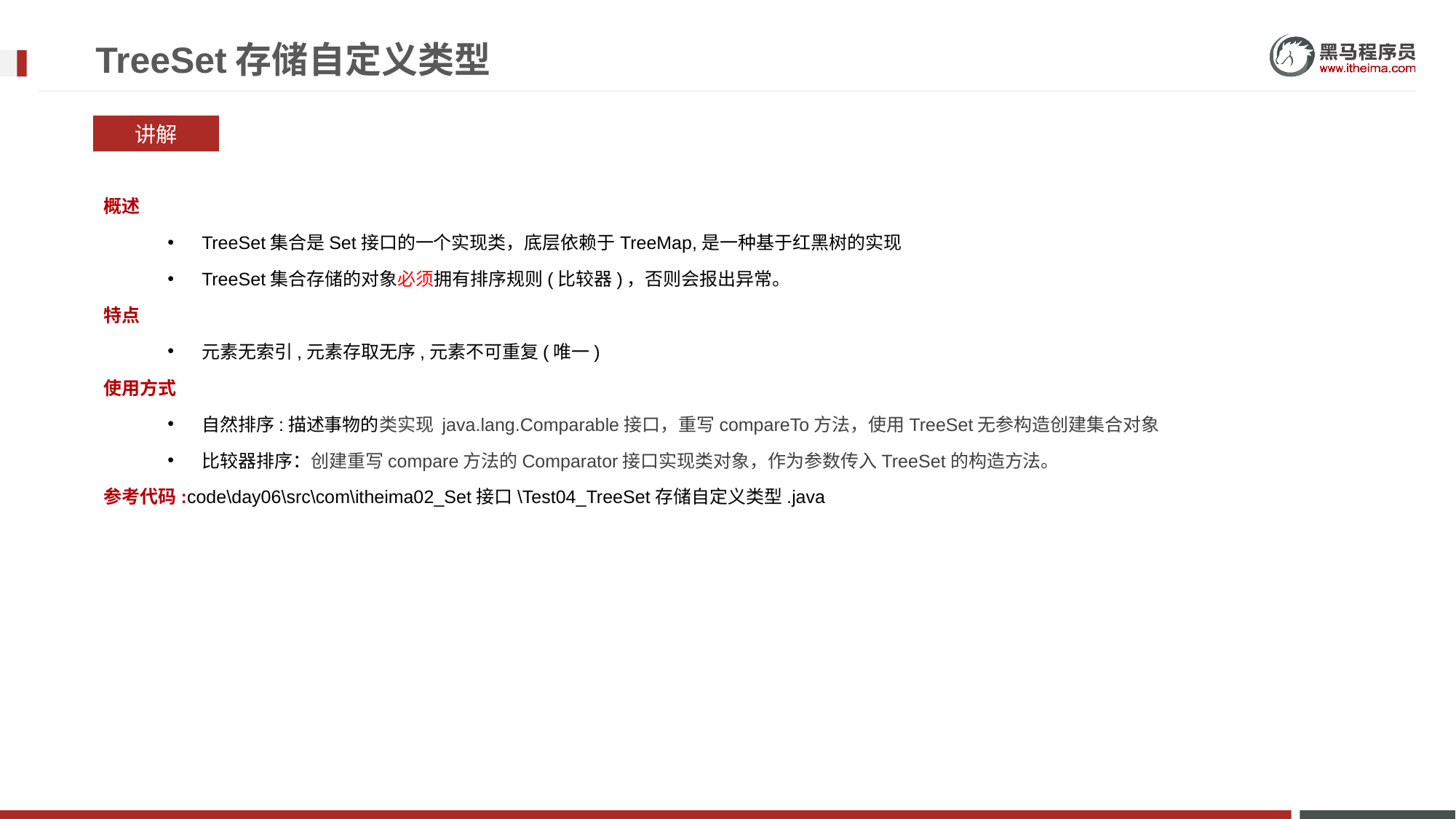

# TreeSet存储自定义类型
讲解
概述
TreeSet集合是Set接口的一个实现类，底层依赖于TreeMap,是一种基于红黑树的实现
TreeSet集合存储的对象必须拥有排序规则(比较器)，否则会报出异常。
特点
元素无索引,元素存取无序,元素不可重复(唯一)
使用方式
自然排序:描述事物的类实现 java.lang.Comparable接口，重写compareTo方法，使用TreeSet无参构造创建集合对象
比较器排序：创建重写compare方法的Comparator接口实现类对象，作为参数传入TreeSet的构造方法。
参考代码:code\day06\src\com\itheima02_Set接口\Test04_TreeSet存储自定义类型.java